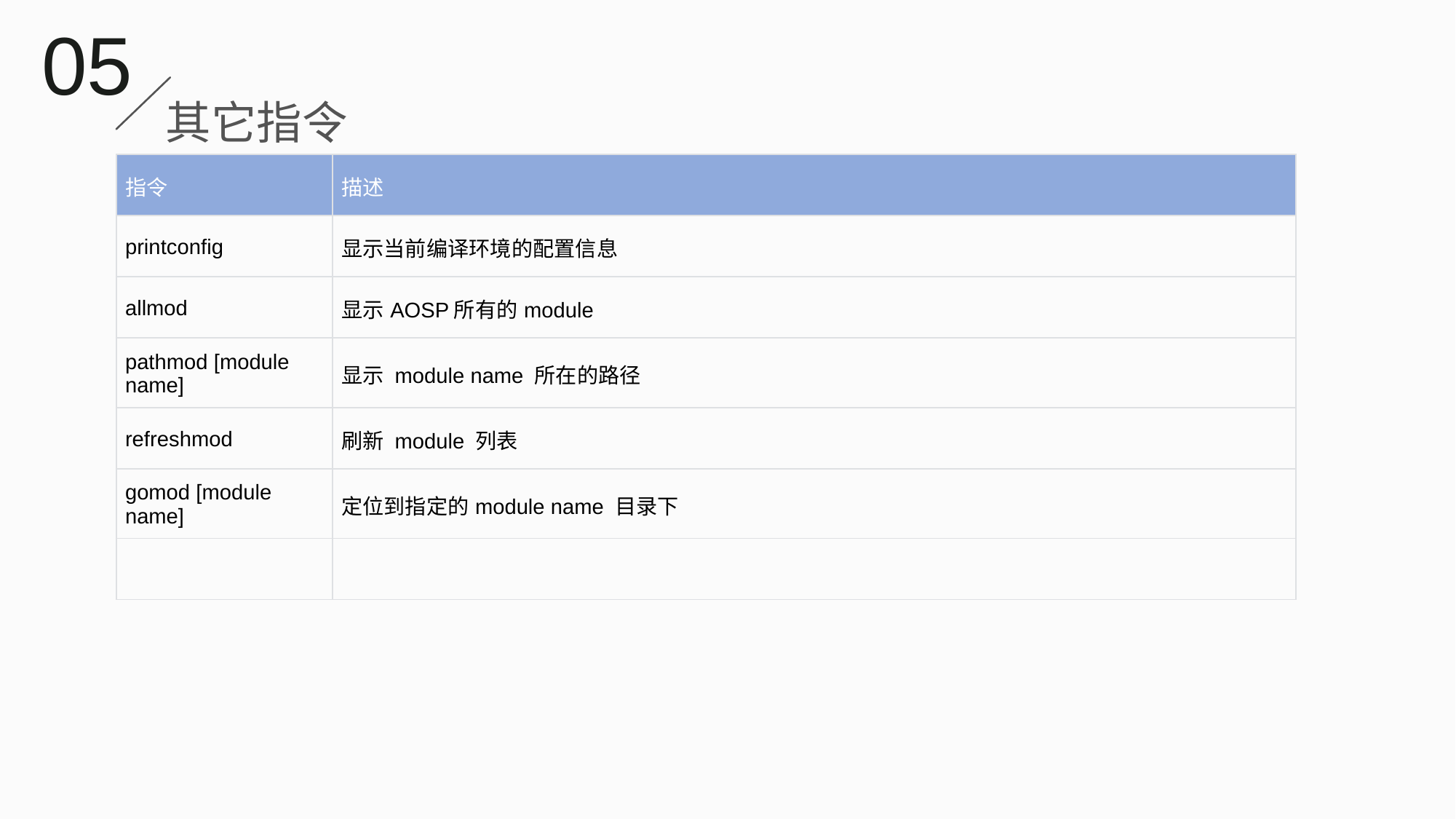

05
其它指令
| 指令 | 描述 |
| --- | --- |
| printconfig | 显示当前编译环境的配置信息 |
| allmod | 显示AOSP所有的module |
| pathmod [module name] | 显示 module name 所在的路径 |
| refreshmod | 刷新 module 列表 |
| gomod [module name] | 定位到指定的module name 目录下 |
|  |  |